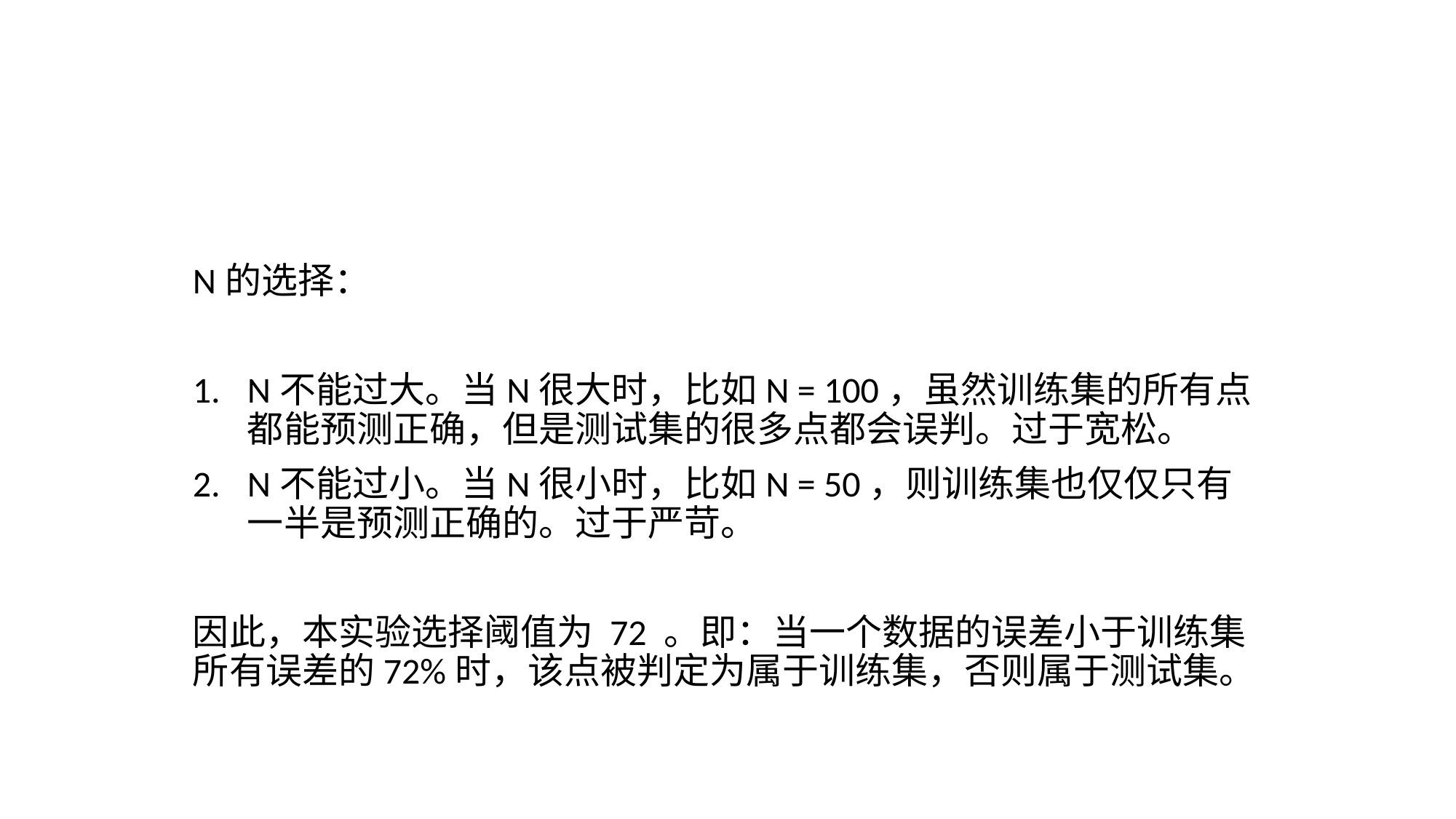

N的选择：

N不能过大。当N很大时，比如N = 100，虽然训练集的所有点都能预测正确，但是测试集的很多点都会误判。过于宽松。
N不能过小。当N很小时，比如N = 50，则训练集也仅仅只有一半是预测正确的。过于严苛。

因此，本实验选择阈值为 72 。即：当一个数据的误差小于训练集所有误差的72%时，该点被判定为属于训练集，否则属于测试集。